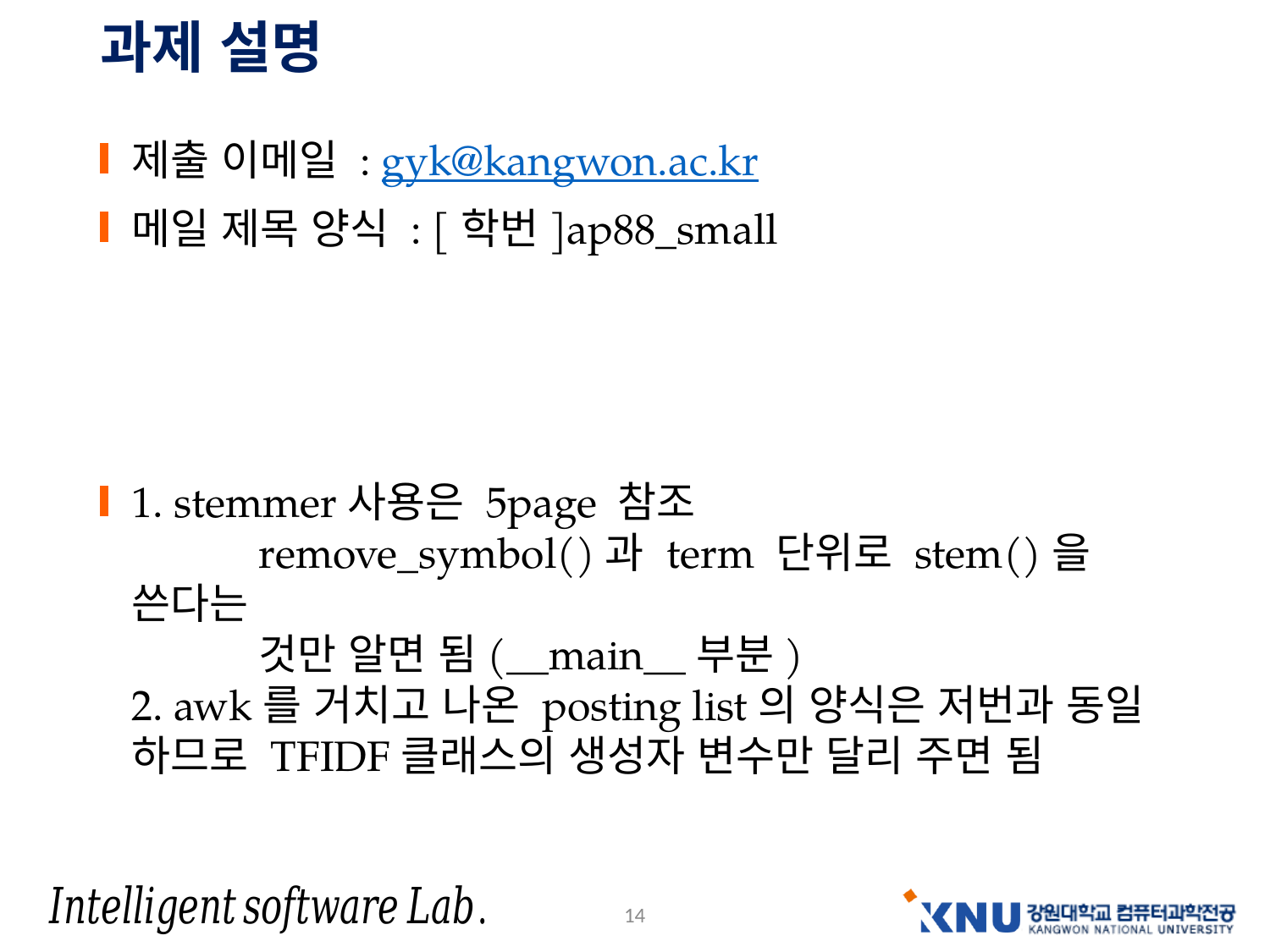

# 과제 설명
제출 이메일 : gyk@kangwon.ac.kr
메일 제목 양식 : [학번]ap88_small

1. stemmer사용은 5page 참조
	remove_symbol()과 term 단위로 stem()을 쓴다는
	것만 알면 됨(__main__부분)
2. awk를 거치고 나온 posting list의 양식은 저번과 동일 하므로 TFIDF클래스의 생성자 변수만 달리 주면 됨